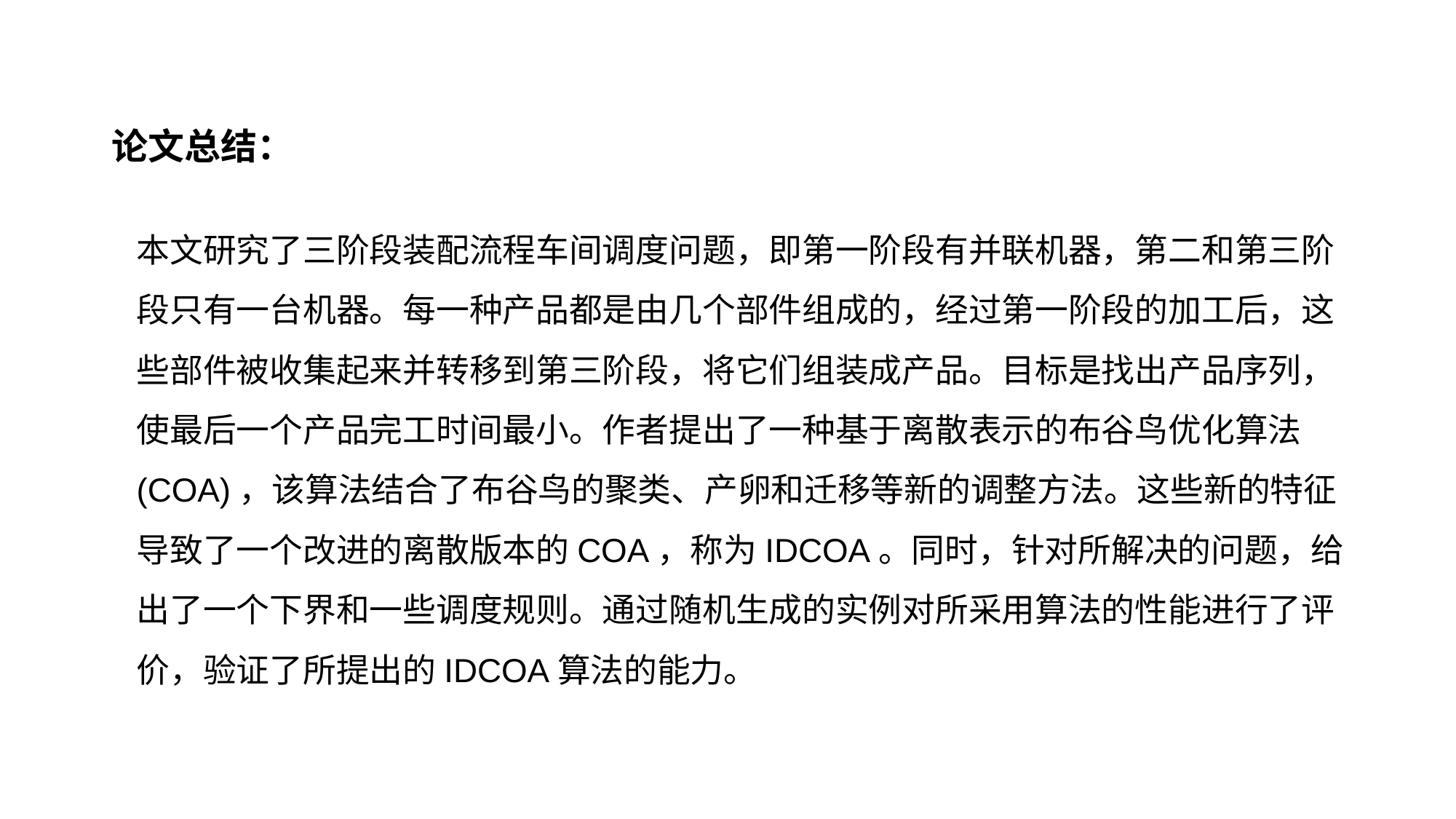

论文总结：
本文研究了三阶段装配流程车间调度问题，即第一阶段有并联机器，第二和第三阶段只有一台机器。每一种产品都是由几个部件组成的，经过第一阶段的加工后，这些部件被收集起来并转移到第三阶段，将它们组装成产品。目标是找出产品序列，使最后一个产品完工时间最小。作者提出了一种基于离散表示的布谷鸟优化算法(COA)，该算法结合了布谷鸟的聚类、产卵和迁移等新的调整方法。这些新的特征导致了一个改进的离散版本的COA，称为IDCOA。同时，针对所解决的问题，给出了一个下界和一些调度规则。通过随机生成的实例对所采用算法的性能进行了评价，验证了所提出的IDCOA算法的能力。